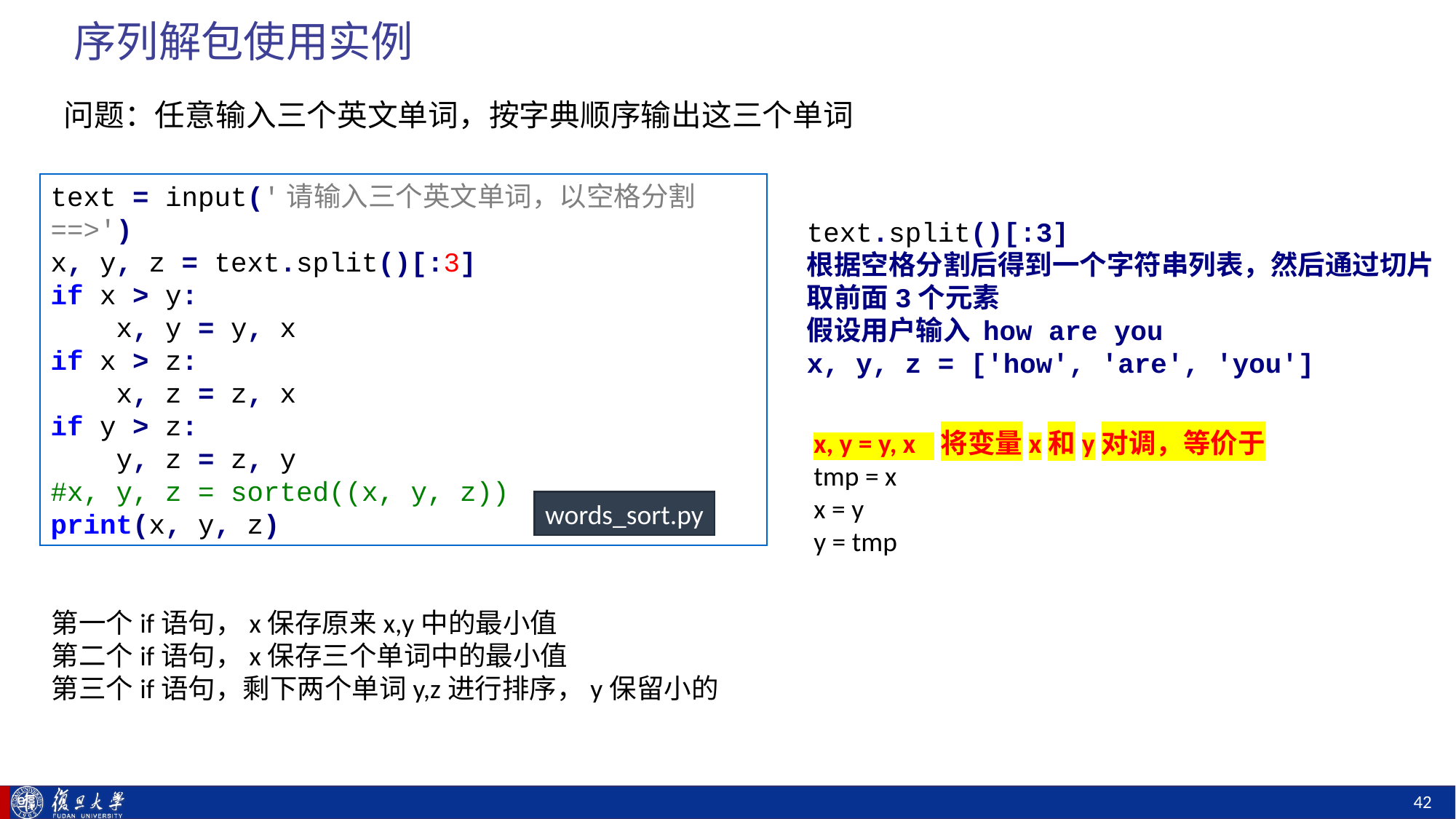

# 序列解包使用实例
问题：任意输入三个英文单词，按字典顺序输出这三个单词
text = input('请输入三个英文单词，以空格分割==>')
x, y, z = text.split()[:3]
if x > y:
    x, y = y, x
if x > z:
    x, z = z, x
if y > z:
    y, z = z, y
#x, y, z = sorted((x, y, z))
print(x, y, z)
text.split()[:3]
根据空格分割后得到一个字符串列表，然后通过切片取前面3个元素
假设用户输入 how are you
x, y, z = ['how', 'are', 'you']
x, y = y, x   将变量x和y对调，等价于
tmp = x
x = y
y = tmp
words_sort.py

第一个if语句，x保存原来x,y中的最小值
第二个if语句，x保存三个单词中的最小值
第三个if语句，剩下两个单词y,z进行排序，y保留小的